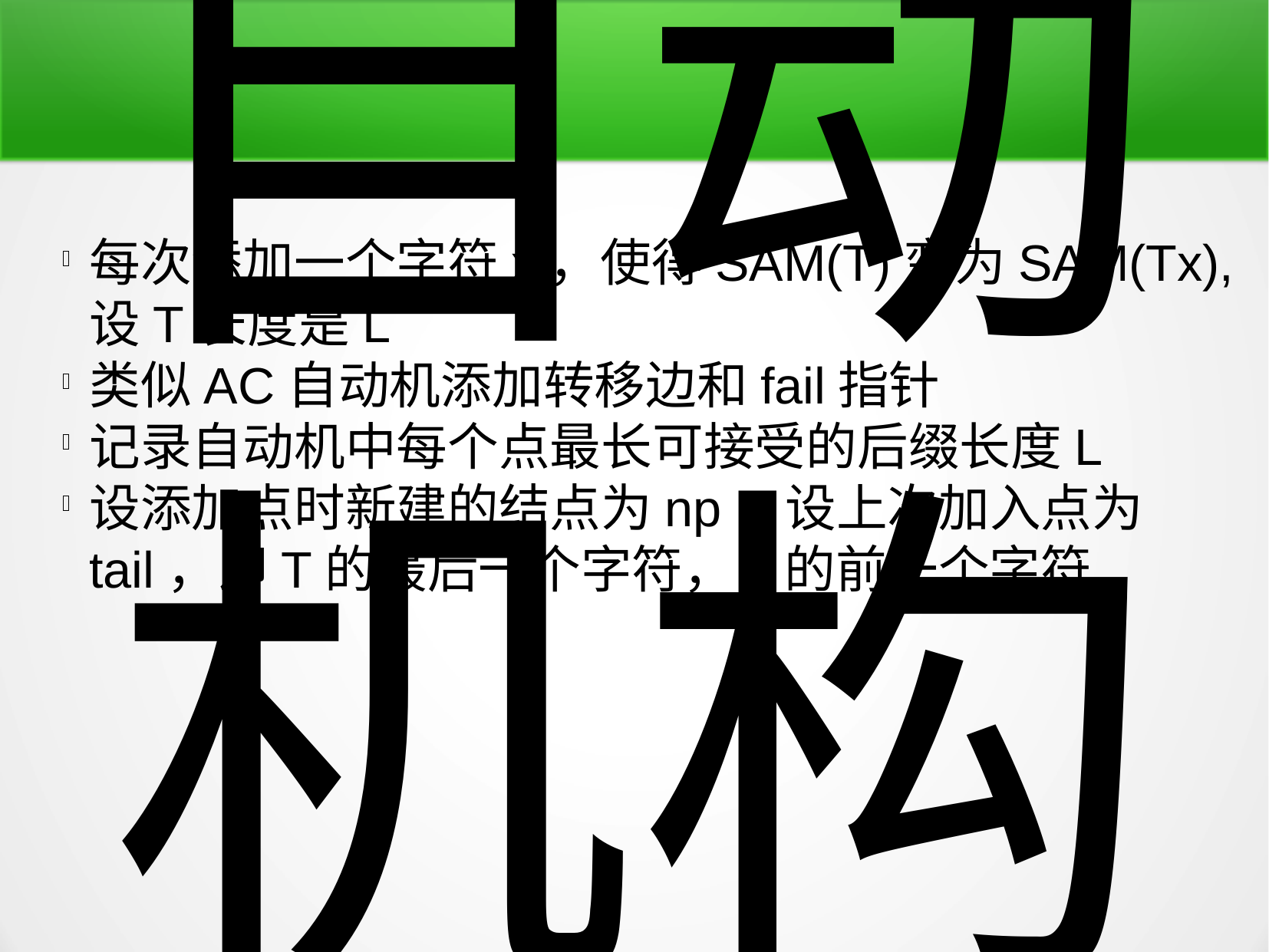

最简后缀自动机构造(1)
每次添加一个字符x，使得SAM(T)变为SAM(Tx),设T长度是L
类似AC自动机添加转移边和fail指针
记录自动机中每个点最长可接受的后缀长度L
设添加点时新建的结点为np，设上次加入点为tail，即T的最后一个字符，x的前一个字符